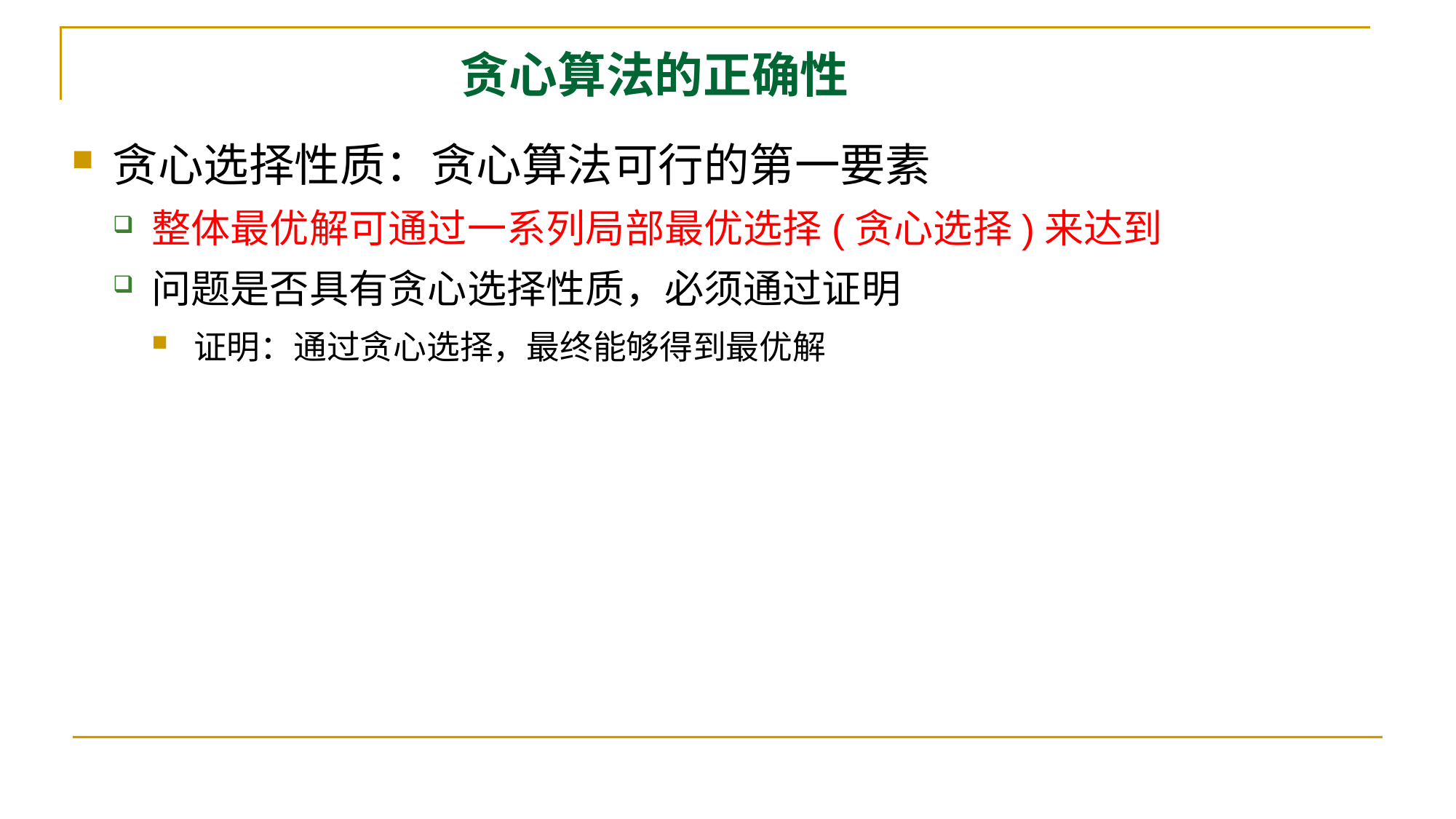

贪心算法的正确性
贪心选择性质：贪心算法可行的第一要素
整体最优解可通过一系列局部最优选择(贪心选择)来达到
问题是否具有贪心选择性质，必须通过证明
证明：通过贪心选择，最终能够得到最优解